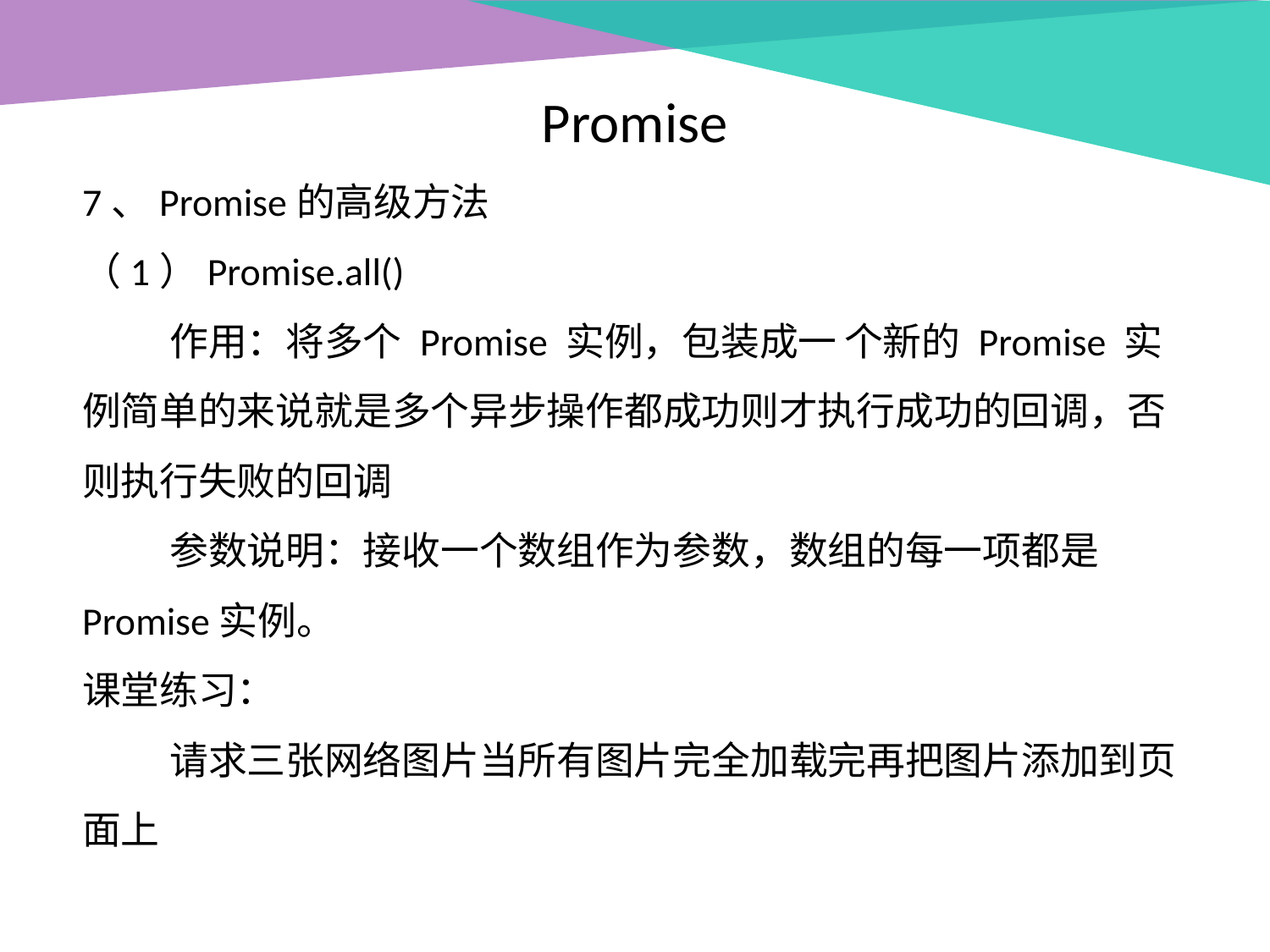

Promise
7、Promise的高级方法
（1）Promise.all()
         作用：将多个 Promise 实例，包装成一	个新的 Promise 实例简单的来说就是多个异步操作都成功则才执行成功的回调，否则执行失败的回调
         参数说明：接收一个数组作为参数，数组的每一项都是Promise实例。
课堂练习：
         请求三张网络图片当所有图片完全加载完再把图片添加到页面上